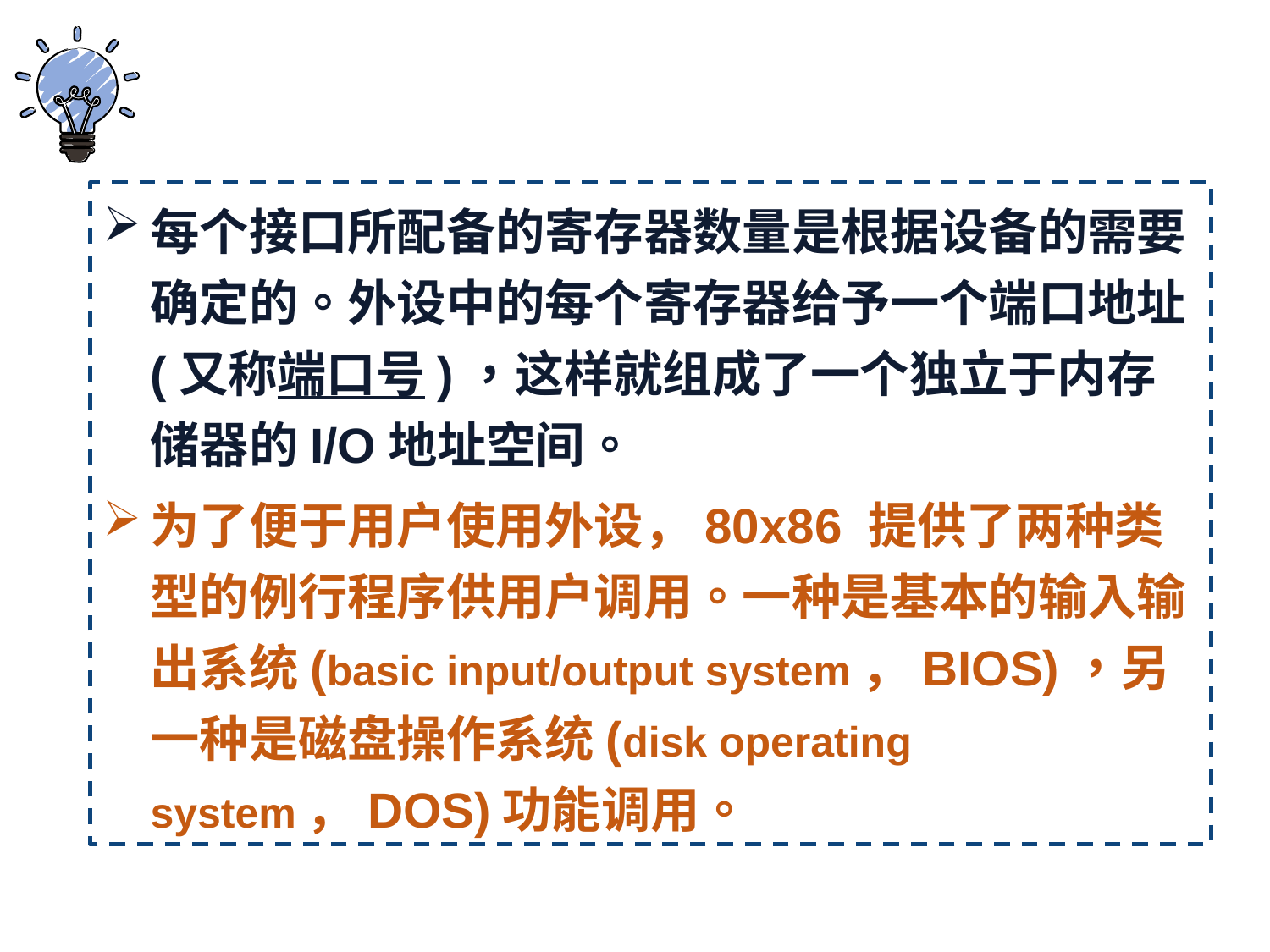

每个接口所配备的寄存器数量是根据设备的需要确定的。外设中的每个寄存器给予一个端口地址(又称端口号)，这样就组成了一个独立于内存储器的I/O地址空间。
为了便于用户使用外设，80x86 提供了两种类型的例行程序供用户调用。一种是基本的输入输出系统(basic input/output system，BIOS)，另一种是磁盘操作系统(disk operating system，DOS)功能调用。